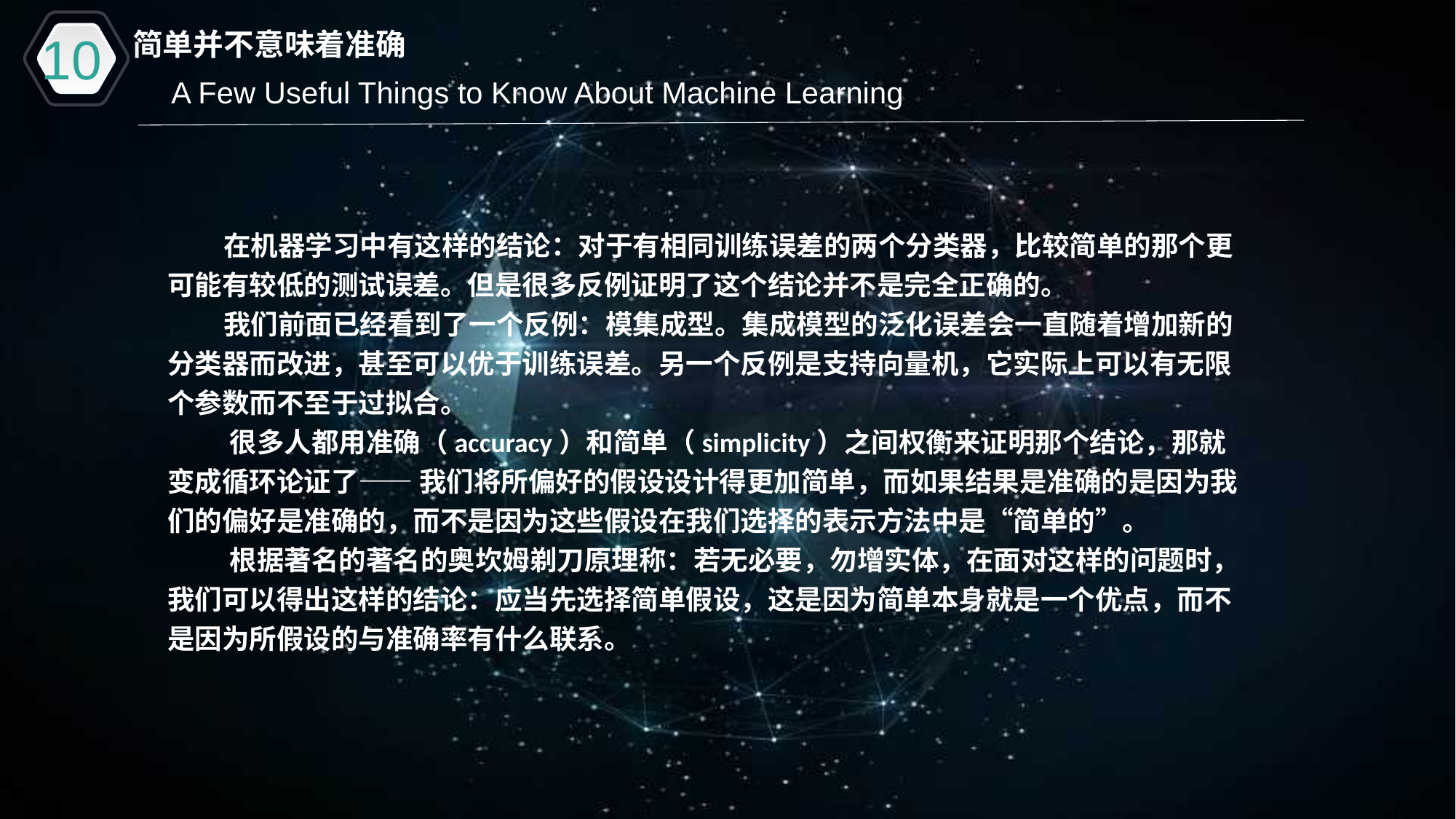

10
简单并不意味着准确
A Few Useful Things to Know About Machine Learning
        在机器学习中有这样的结论：对于有相同训练误差的两个分类器，比较简单的那个更可能有较低的测试误差。但是很多反例证明了这个结论并不是完全正确的。
        我们前面已经看到了一个反例：模集成型。集成模型的泛化误差会一直随着增加新的分类器而改进，甚至可以优于训练误差。另一个反例是支持向量机，它实际上可以有无限个参数而不至于过拟合。
         很多人都用准确（accuracy）和简单（simplicity）之间权衡来证明那个结论，那就变成循环论证了—— 我们将所偏好的假设设计得更加简单，而如果结果是准确的是因为我们的偏好是准确的，而不是因为这些假设在我们选择的表示方法中是“简单的”。
         根据著名的著名的奥坎姆剃刀原理称：若无必要，勿增实体，在面对这样的问题时，我们可以得出这样的结论：应当先选择简单假设，这是因为简单本身就是一个优点，而不是因为所假设的与准确率有什么联系。